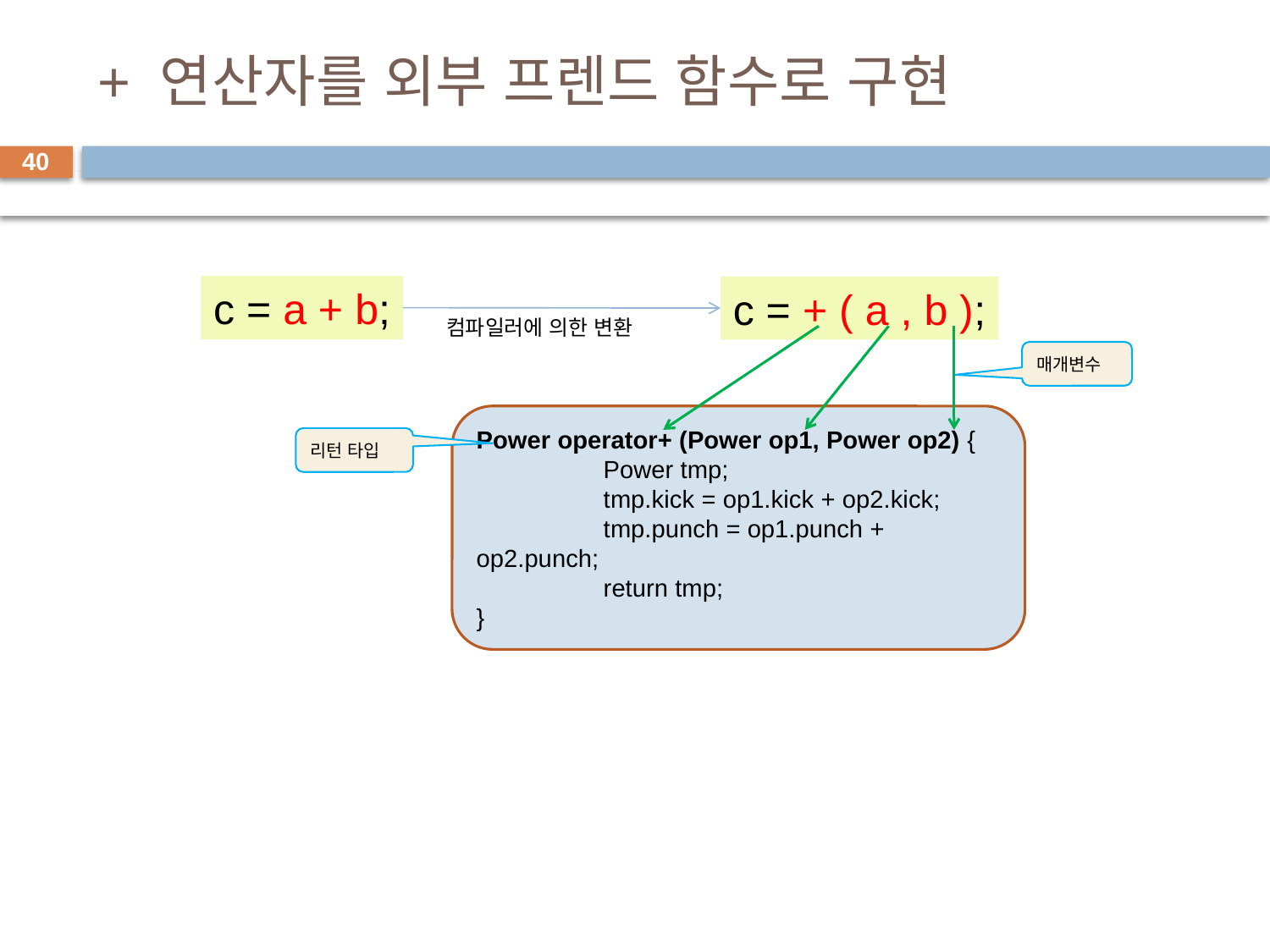

# + 연산자를 외부 프렌드 함수로 구현
40
c = a + b;
c = + ( a , b );
컴파일러에 의한 변환
매개변수
Power operator+ (Power op1, Power op2) {
	Power tmp;
	tmp.kick = op1.kick + op2.kick;
	tmp.punch = op1.punch + op2.punch;
	return tmp;
}
리턴 타입